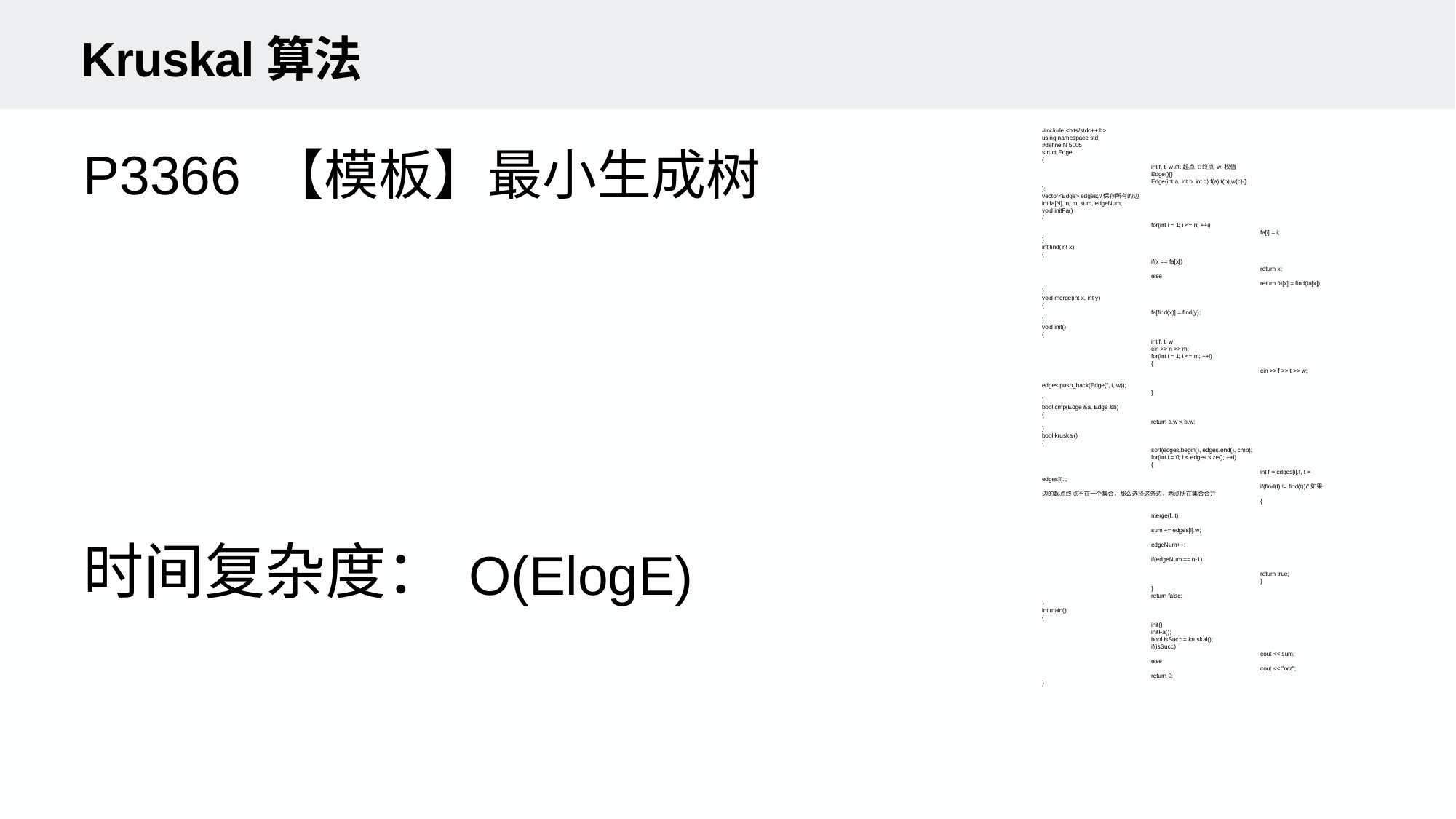

Kruskal算法
P3366 【模板】最小生成树
#include <bits/stdc++.h>
using namespace std;
#define N 5005
struct Edge
{
	int f, t, w;//f:起点 t:终点 w:权值
	Edge(){}
	Edge(int a, int b, int c):f(a),t(b),w(c){}
};
vector<Edge> edges;//保存所有的边
int fa[N], n, m, sum, edgeNum;
void initFa()
{
	for(int i = 1; i <= n; ++i)
		fa[i] = i;
}
int find(int x)
{
	if(x == fa[x])
		return x;
	else
		return fa[x] = find(fa[x]);
}
void merge(int x, int y)
{
	fa[find(x)] = find(y);
}
void init()
{
	int f, t, w;
	cin >> n >> m;
	for(int i = 1; i <= m; ++i)
	{
		cin >> f >> t >> w;
		edges.push_back(Edge(f, t, w));
	}
}
bool cmp(Edge &a, Edge &b)
{
	return a.w < b.w;
}
bool kruskal()
{
	sort(edges.begin(), edges.end(), cmp);
	for(int i = 0; i < edges.size(); ++i)
	{
		int f = edges[i].f, t = edges[i].t;
		if(find(f) != find(t))//如果边的起点终点不在一个集合，那么选择这条边，两点所在集合合并
		{
			merge(f, t);
			sum += edges[i].w;
			edgeNum++;
			if(edgeNum == n-1)
				return true;
		}
	}
	return false;
}
int main()
{
	init();
	initFa();
	bool isSucc = kruskal();
	if(isSucc)
		cout << sum;
	else
		cout << "orz";
	return 0;
}
时间复杂度：
O(ElogE)
28